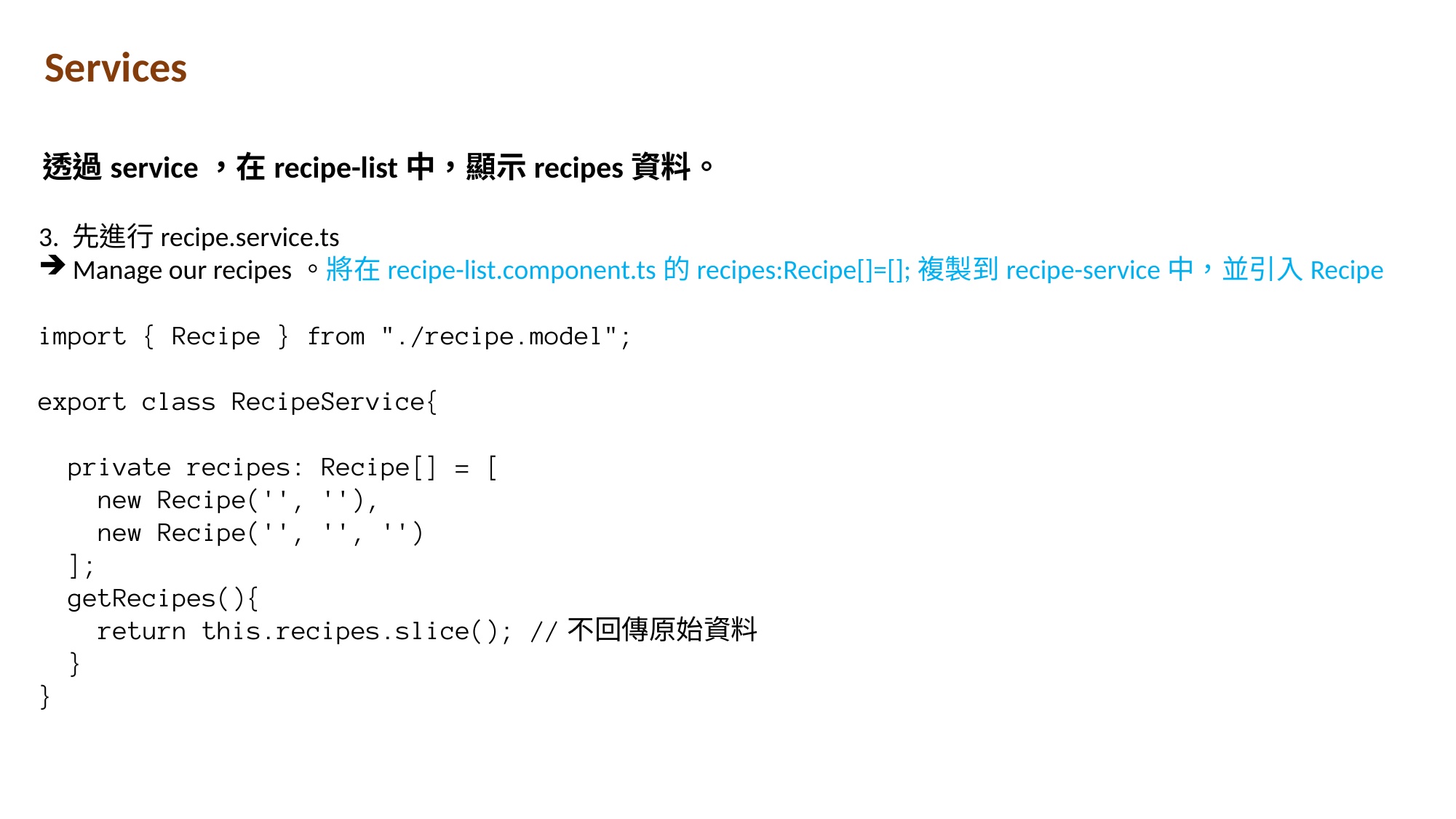

Services
透過service，在recipe-list中，顯示recipes資料。
3. 先進行recipe.service.ts
Manage our recipes。將在recipe-list.component.ts的recipes:Recipe[]=[];複製到recipe-service中，並引入Recipe

import { Recipe } from "./recipe.model";
export class RecipeService{
  private recipes: Recipe[] = [
    new Recipe('', ''),
    new Recipe('', '', '')
  ];
  getRecipes(){
    return this.recipes.slice(); //不回傳原始資料
  }
}